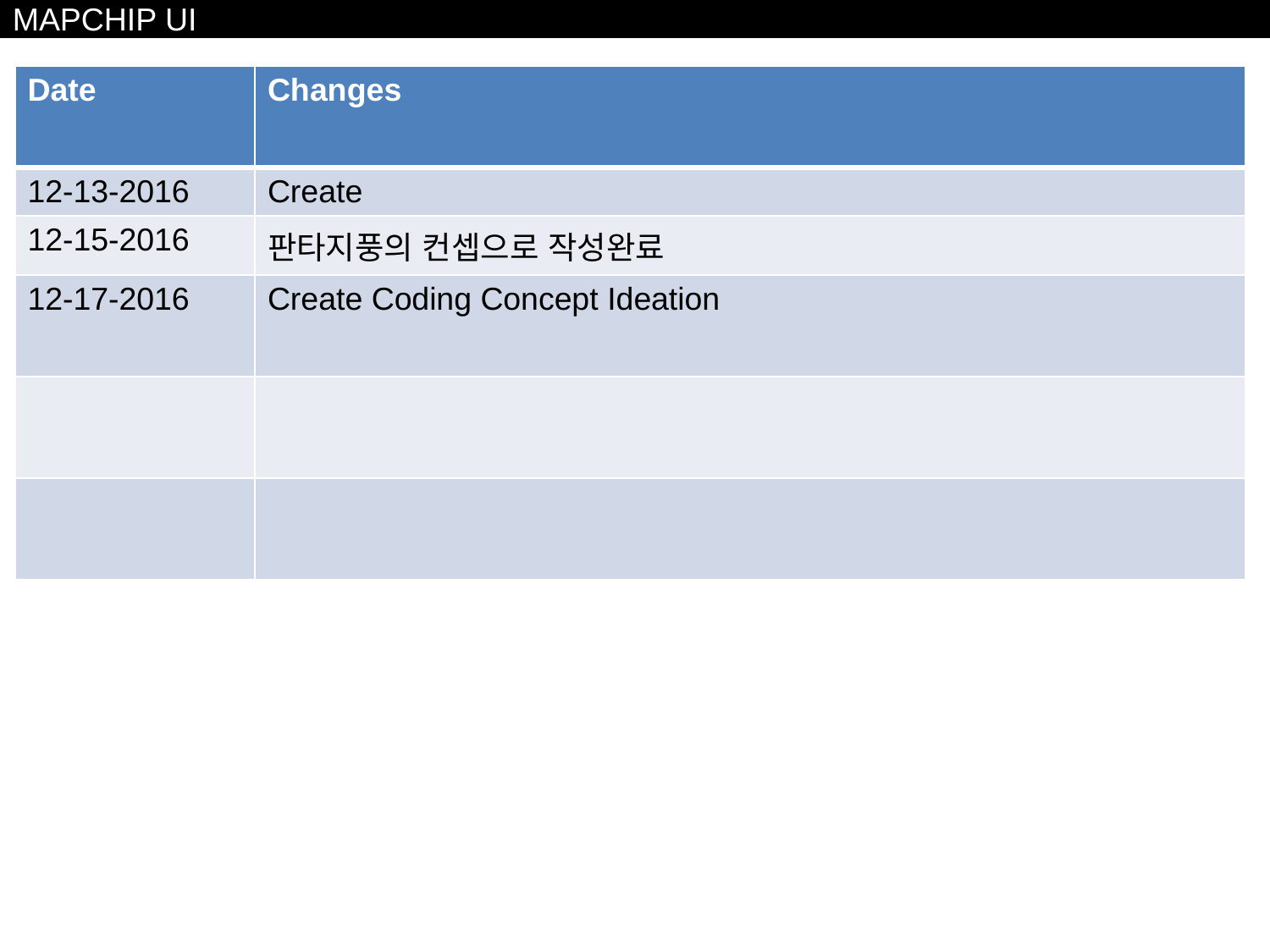

MAPCHIP UI
| Date | Changes |
| --- | --- |
| 12-13-2016 | Create |
| 12-15-2016 | 판타지풍의 컨셉으로 작성완료 |
| 12-17-2016 | Create Coding Concept Ideation |
|  |  |
|  |  |